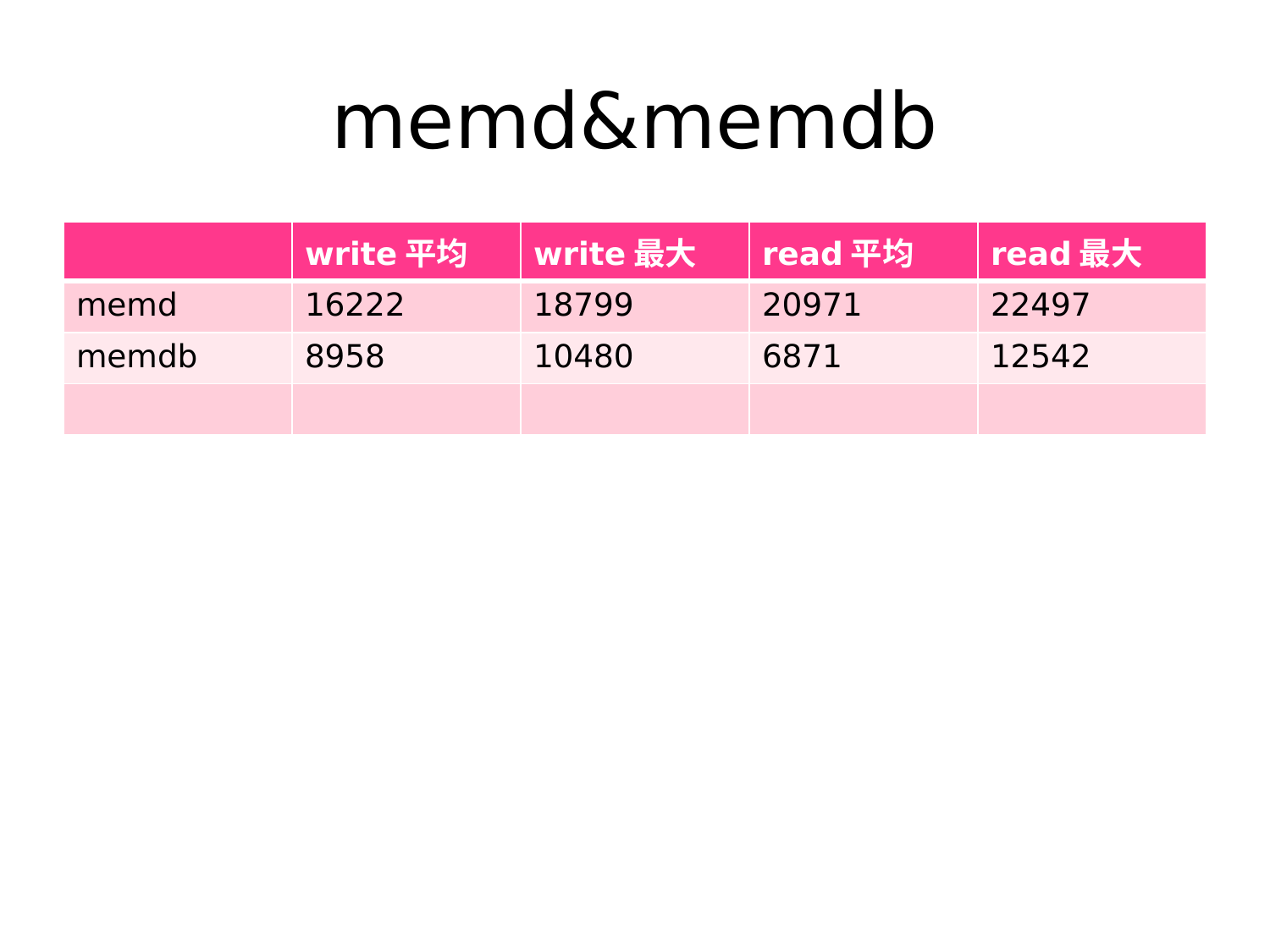

# memd&memdb
|  | write平均 | write最大 | read平均 | read最大 |
| --- | --- | --- | --- | --- |
| memd | 16222 | 18799 | 20971 | 22497 |
| memdb | 8958 | 10480 | 6871 | 12542 |
|  |  |  |  |  |